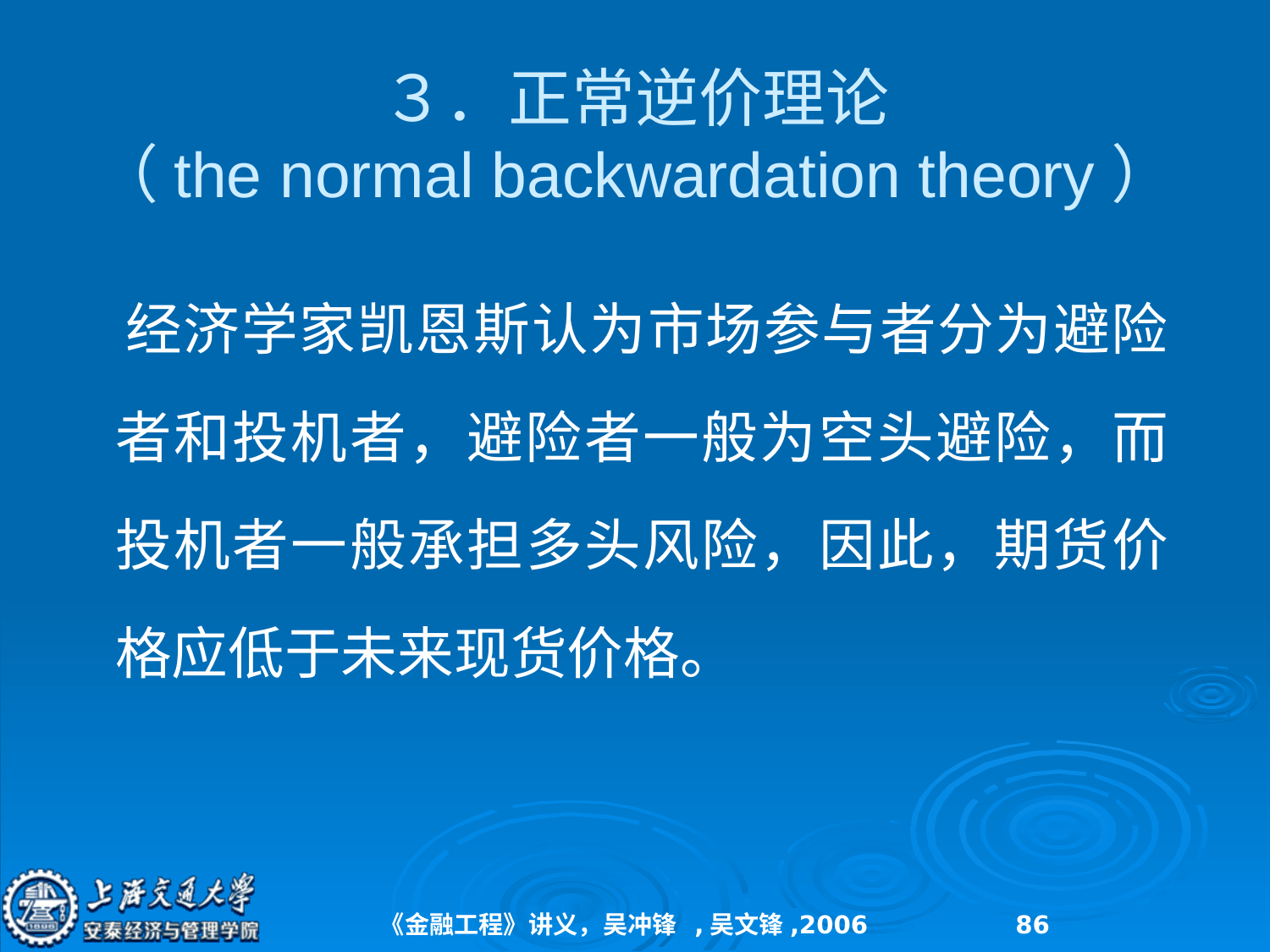

# ３．正常逆价理论 （the normal backwardation theory）
   经济学家凯恩斯认为市场参与者分为避险者和投机者，避险者一般为空头避险，而投机者一般承担多头风险，因此，期货价格应低于未来现货价格。